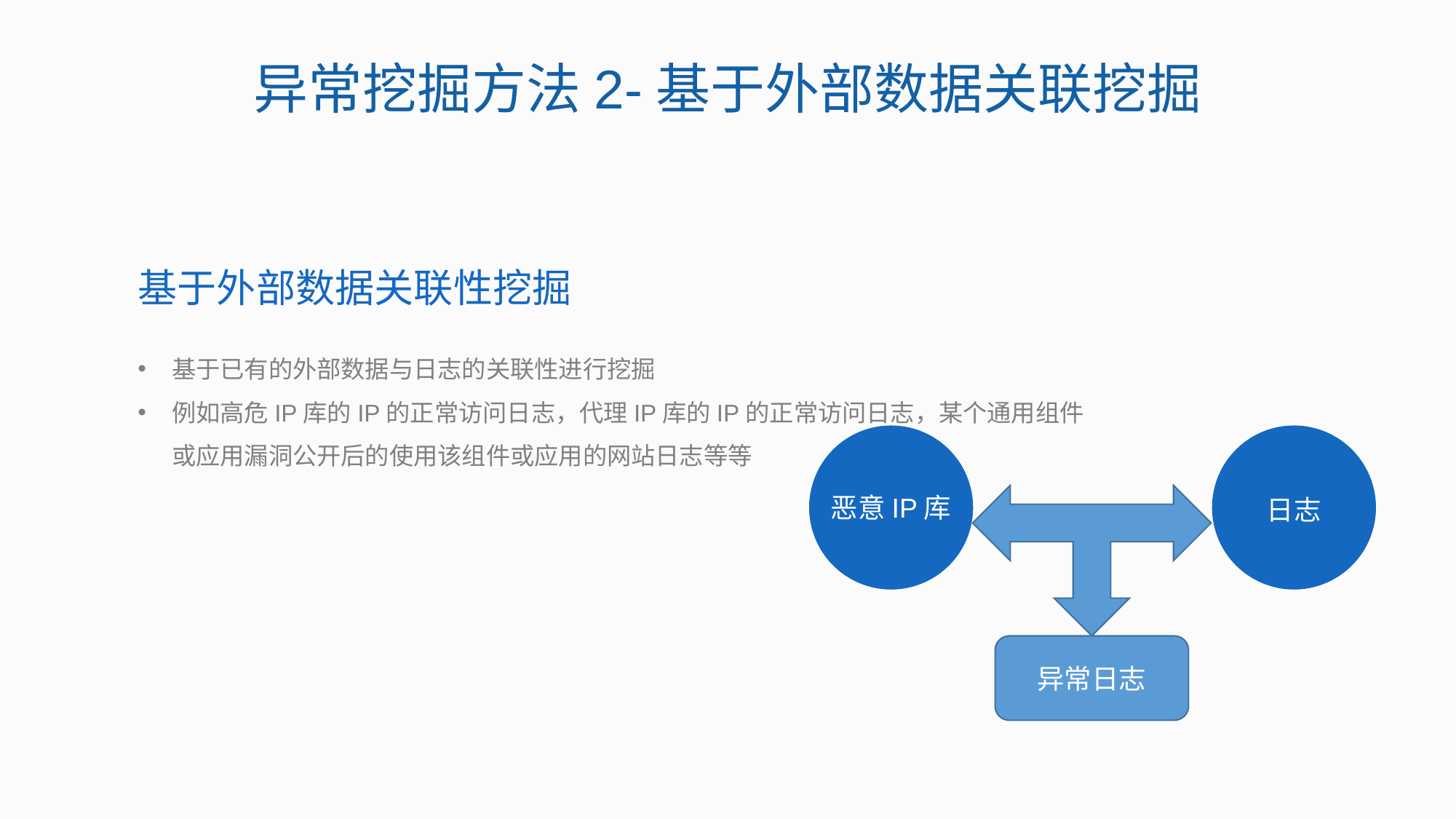

# 异常挖掘方法2-基于外部数据关联挖掘
基于外部数据关联性挖掘

基于已有的外部数据与日志的关联性进行挖掘
例如高危IP库的IP的正常访问日志，代理IP库的IP的正常访问日志，某个通用组件或应用漏洞公开后的使用该组件或应用的网站日志等等

恶意IP库

日志

异常日志